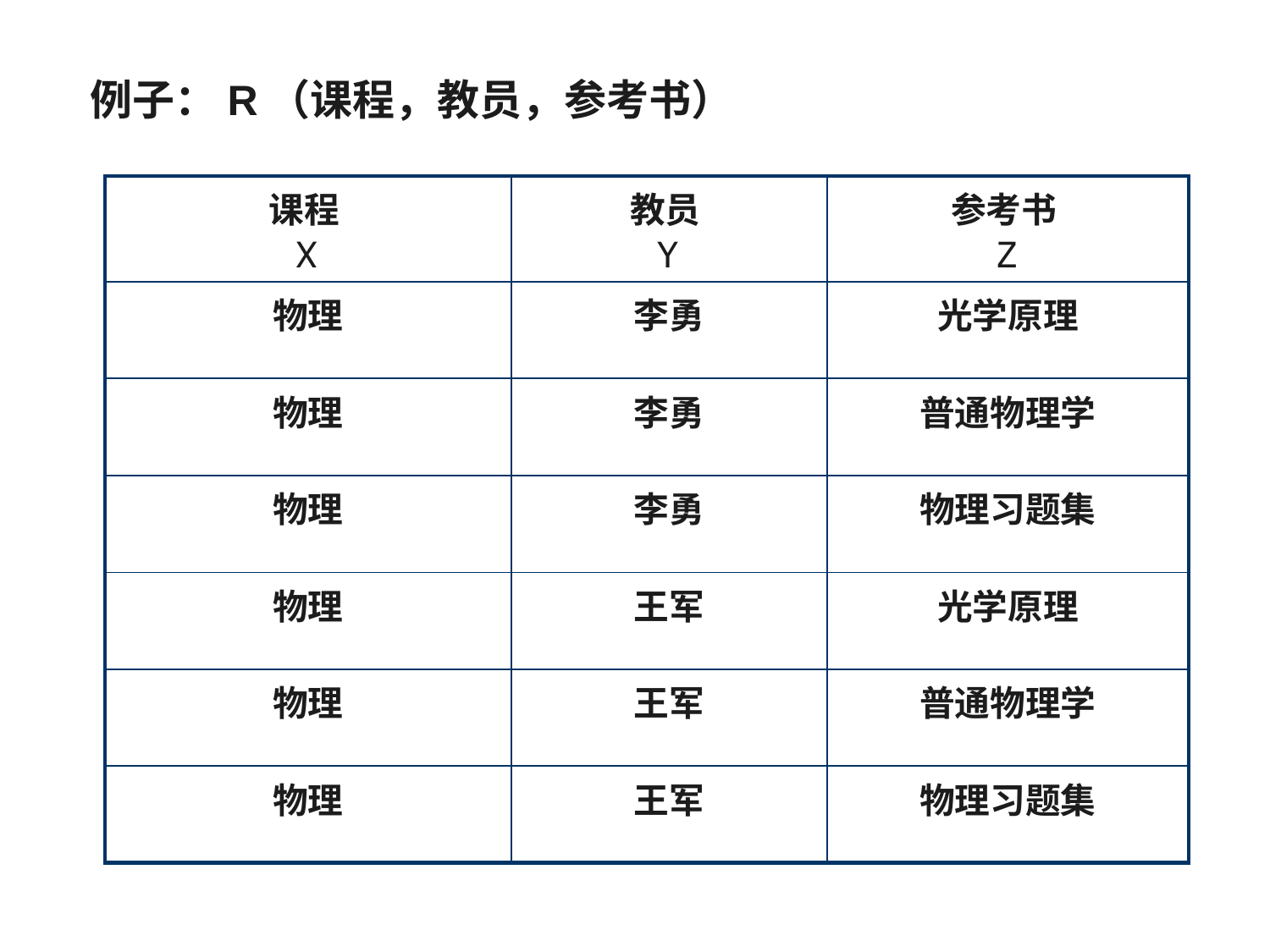

例子：R（课程，教员，参考书）
| 课程 X | 教员 Y | 参考书 Z |
| --- | --- | --- |
| 物理 | 李勇 | 光学原理 |
| 物理 | 李勇 | 普通物理学 |
| 物理 | 李勇 | 物理习题集 |
| 物理 | 王军 | 光学原理 |
| 物理 | 王军 | 普通物理学 |
| 物理 | 王军 | 物理习题集 |